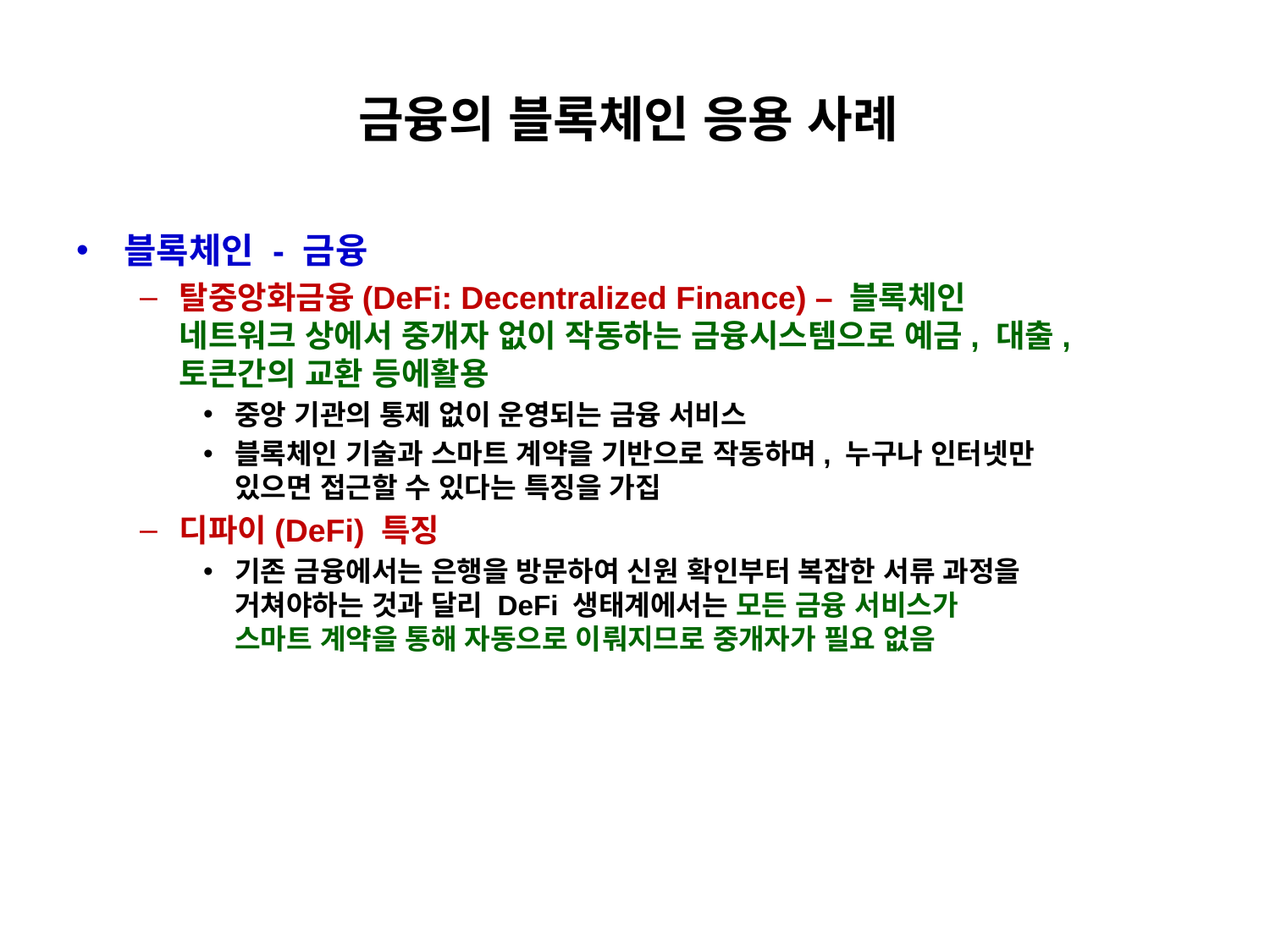

# 금융의 블록체인 응용 사례
블록체인 - 금융
탈중앙화금융(DeFi: Decentralized Finance) – 블록체인
네트워크 상에서 중개자 없이 작동하는 금융시스템으로 예금, 대출,
토큰간의 교환 등에활용
중앙 기관의 통제 없이 운영되는 금융 서비스
블록체인 기술과 스마트 계약을 기반으로 작동하며, 누구나 인터넷만
있으면 접근할 수 있다는 특징을 가집
디파이(DeFi) 특징
기존 금융에서는 은행을 방문하여 신원 확인부터 복잡한 서류 과정을
거쳐야하는 것과 달리 DeFi 생태계에서는 모든 금융 서비스가
스마트 계약을 통해 자동으로 이뤄지므로 중개자가 필요 없음